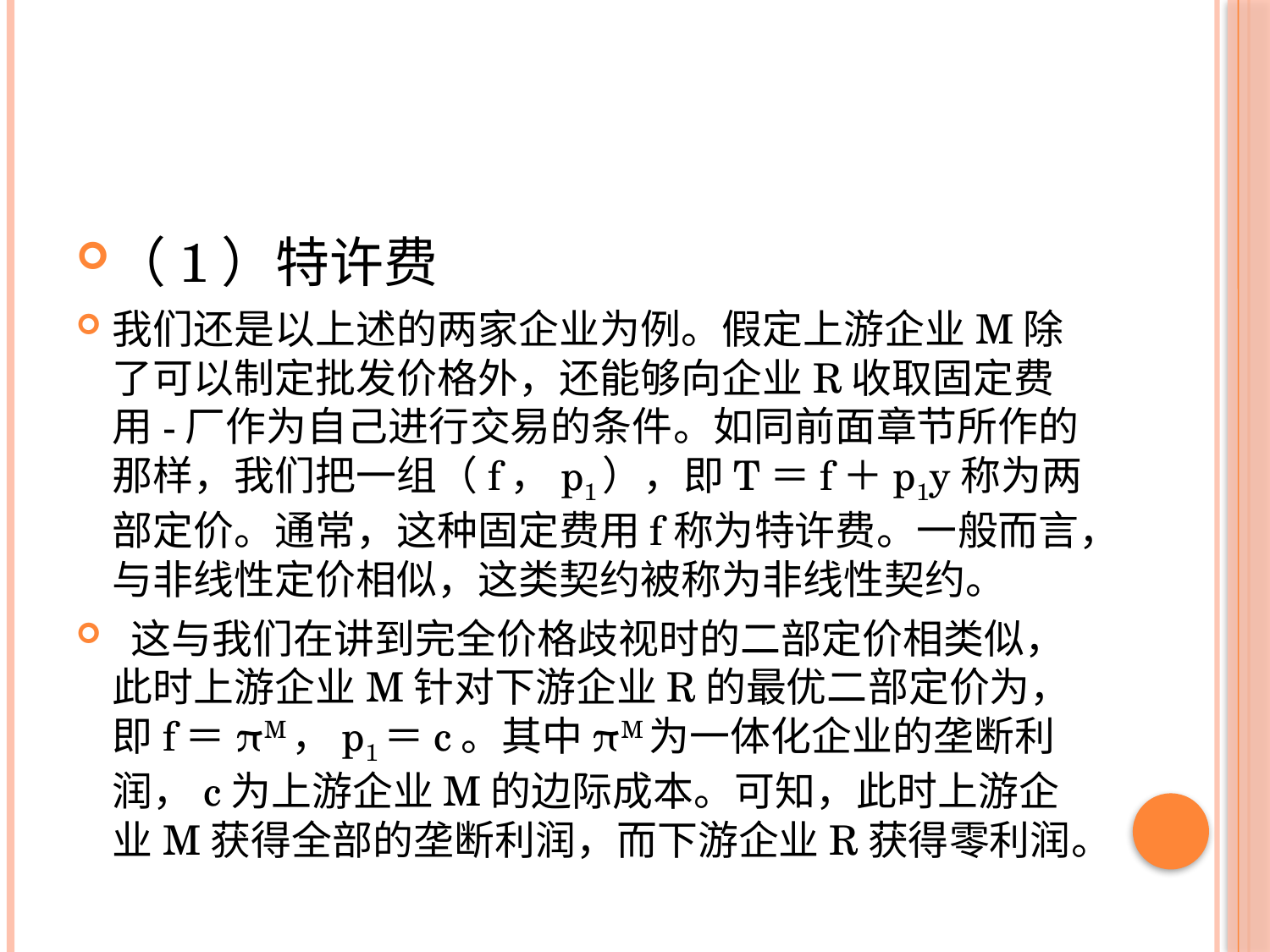

#
（1）特许费
我们还是以上述的两家企业为例。假定上游企业M除了可以制定批发价格外，还能够向企业R收取固定费用-厂作为自己进行交易的条件。如同前面章节所作的那样，我们把一组（f，p1），即T＝f＋p1y称为两部定价。通常，这种固定费用f称为特许费。一般而言，与非线性定价相似，这类契约被称为非线性契约。
 这与我们在讲到完全价格歧视时的二部定价相类似，此时上游企业M针对下游企业R的最优二部定价为，即f＝πM，p1＝c。其中πM为一体化企业的垄断利润，c为上游企业M的边际成本。可知，此时上游企业M获得全部的垄断利润，而下游企业R获得零利润。